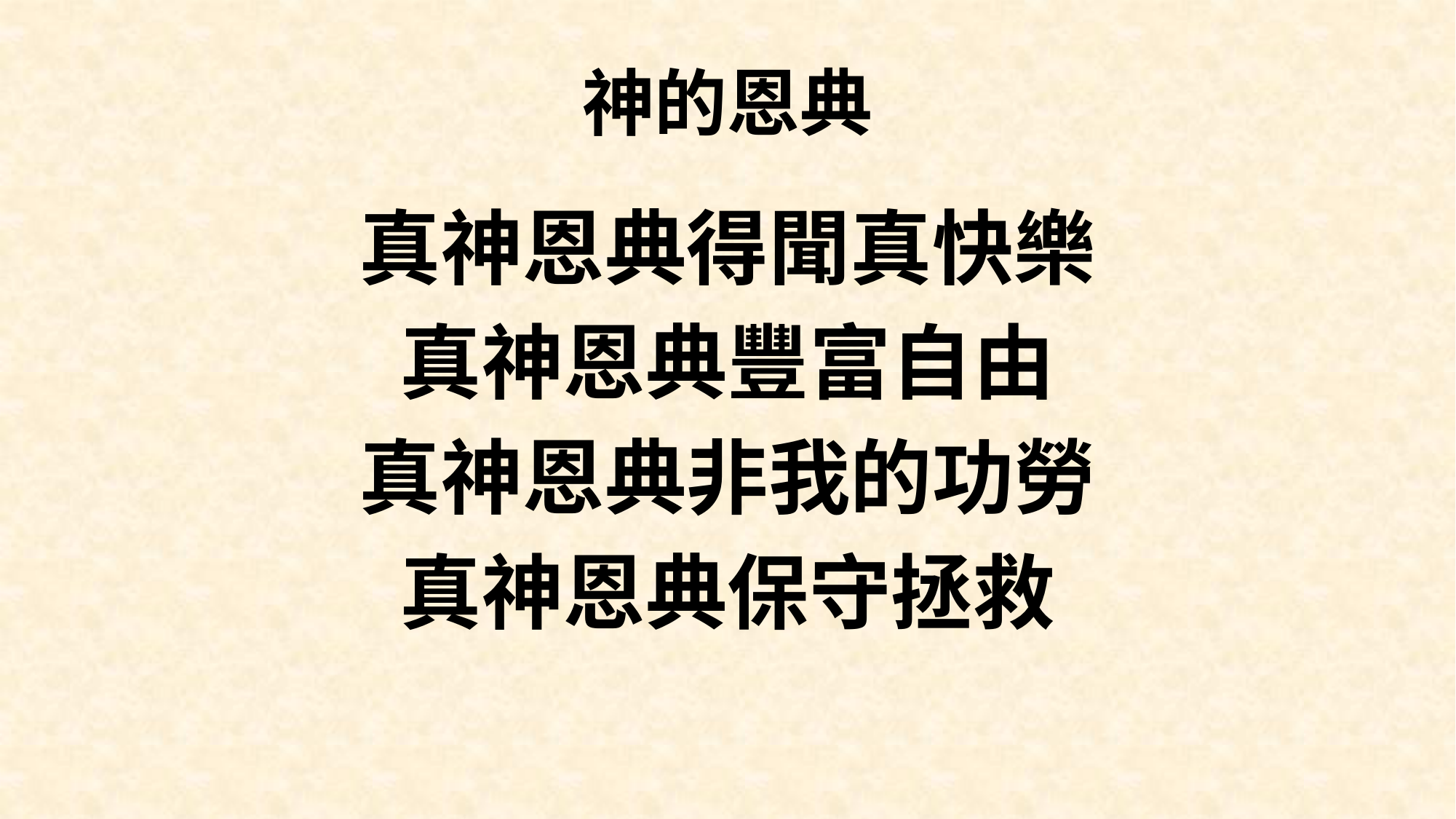

# 神的恩典
真神恩典得聞真快樂
真神恩典豐富自由
真神恩典非我的功勞
真神恩典保守拯救